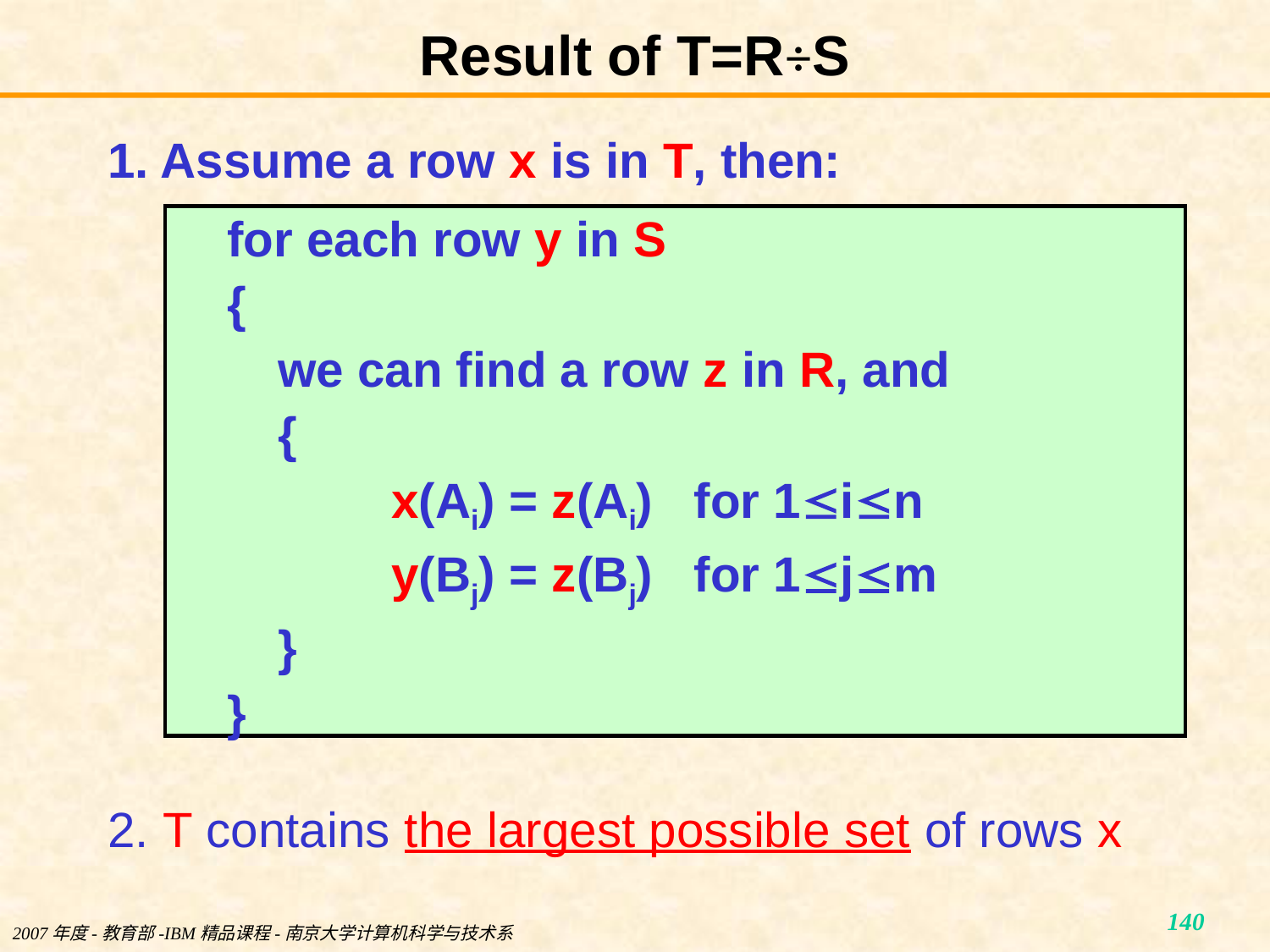

# Result of T=R÷S
1. Assume a row x is in T, then:
for each row y in S
{
	 we can find a row z in R, and
	 {
		x(Ai) = z(Ai)   for 1≤i≤n
		y(Bj) = z(Bj)   for 1≤j≤m
	 }
}
2. T contains the largest possible set of rows x
140

2007年度-教育部-IBM精品课程-南京大学计算机科学与技术系